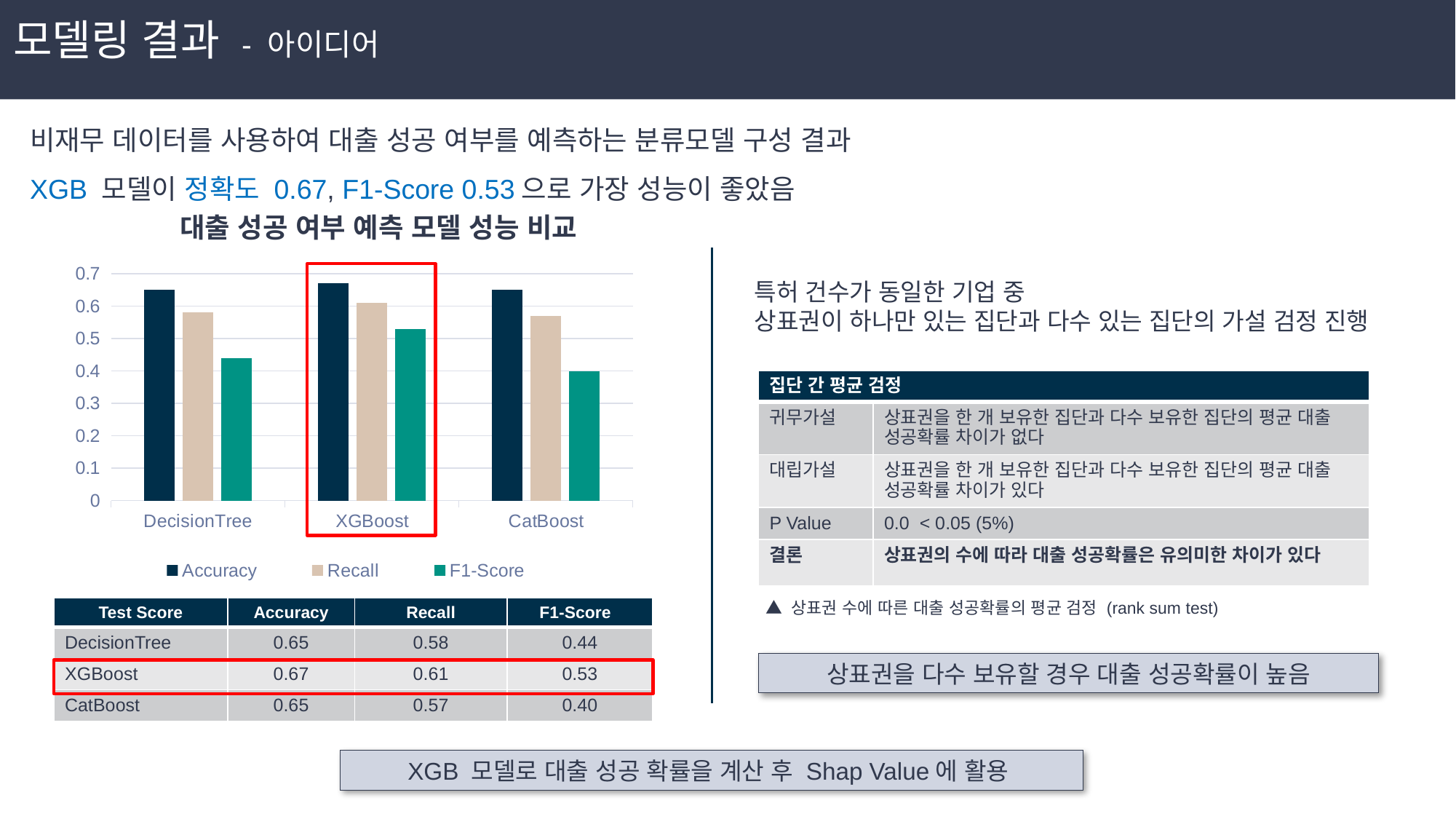

# 모델링 결과 - 아이디어
비재무 데이터를 사용하여 대출 성공 여부를 예측하는 분류모델 구성 결과
XGB 모델이 정확도 0.67, F1-Score 0.53으로 가장 성능이 좋았음
대출 성공 여부 예측 모델 성능 비교

### Chart

| Category | Accuracy | Recall | F1-Score |
|---|---|---|---|
| DecisionTree

 | 0.65 | 0.58 | 0.44 |
| XGBoost | 0.67 | 0.61 | 0.53 |
| CatBoost
 | 0.65 | 0.57 | 0.4 |
특허 건수가 동일한 기업 중
상표권이 하나만 있는 집단과 다수 있는 집단의 가설 검정 진행
| 집단 간 평균 검정 |  |
| --- | --- |
| 귀무가설 | 상표권을 한 개 보유한 집단과 다수 보유한 집단의 평균 대출 성공확률 차이가 없다 |
| 대립가설 | 상표권을 한 개 보유한 집단과 다수 보유한 집단의 평균 대출 성공확률 차이가 있다 |
| P Value | 0.0 < 0.05 (5%) |
| 결론 | 상표권의 수에 따라 대출 성공확률은 유의미한 차이가 있다 |
▲ 상표권 수에 따른 대출 성공확률의 평균 검정 (rank sum test)
| Test Score | Accuracy | Recall | F1-Score |
| --- | --- | --- | --- |
| DecisionTree | 0.65 | 0.58 | 0.44 |
| XGBoost | 0.67 | 0.61 | 0.53 |
| CatBoost | 0.65 | 0.57 | 0.40 |
상표권을 다수 보유할 경우 대출 성공확률이 높음

XGB 모델로 대출 성공 확률을 계산 후 Shap Value에 활용